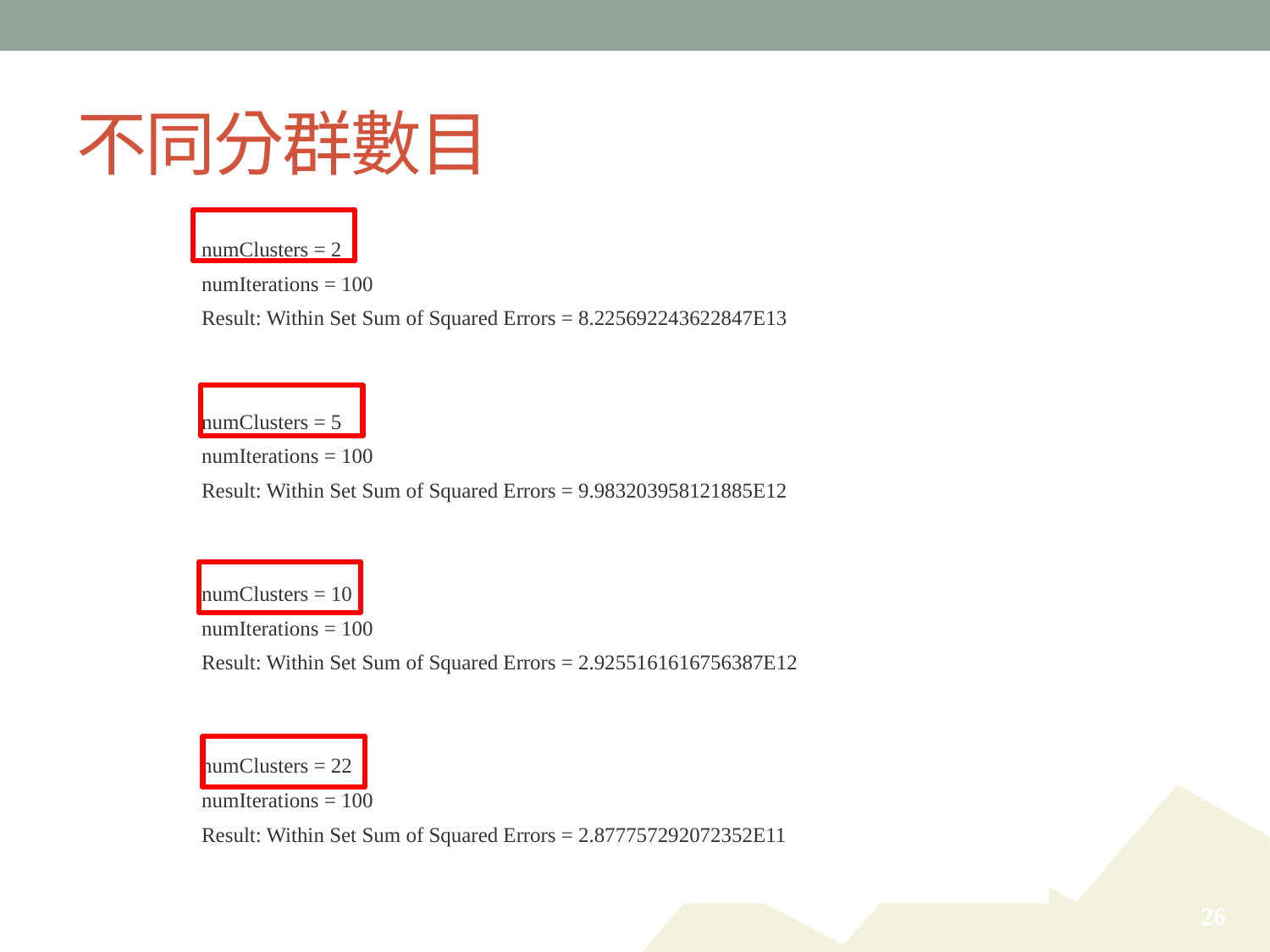

# 不同分群數目

numClusters = 2
numIterations = 100
Result: Within Set Sum of Squared Errors = 8.225692243622847E13

numClusters = 5
numIterations = 100
Result: Within Set Sum of Squared Errors = 9.983203958121885E12

numClusters = 10
numIterations = 100
Result: Within Set Sum of Squared Errors = 2.9255161616756387E12

numClusters = 22
numIterations = 100
Result: Within Set Sum of Squared Errors = 2.877757292072352E11

26